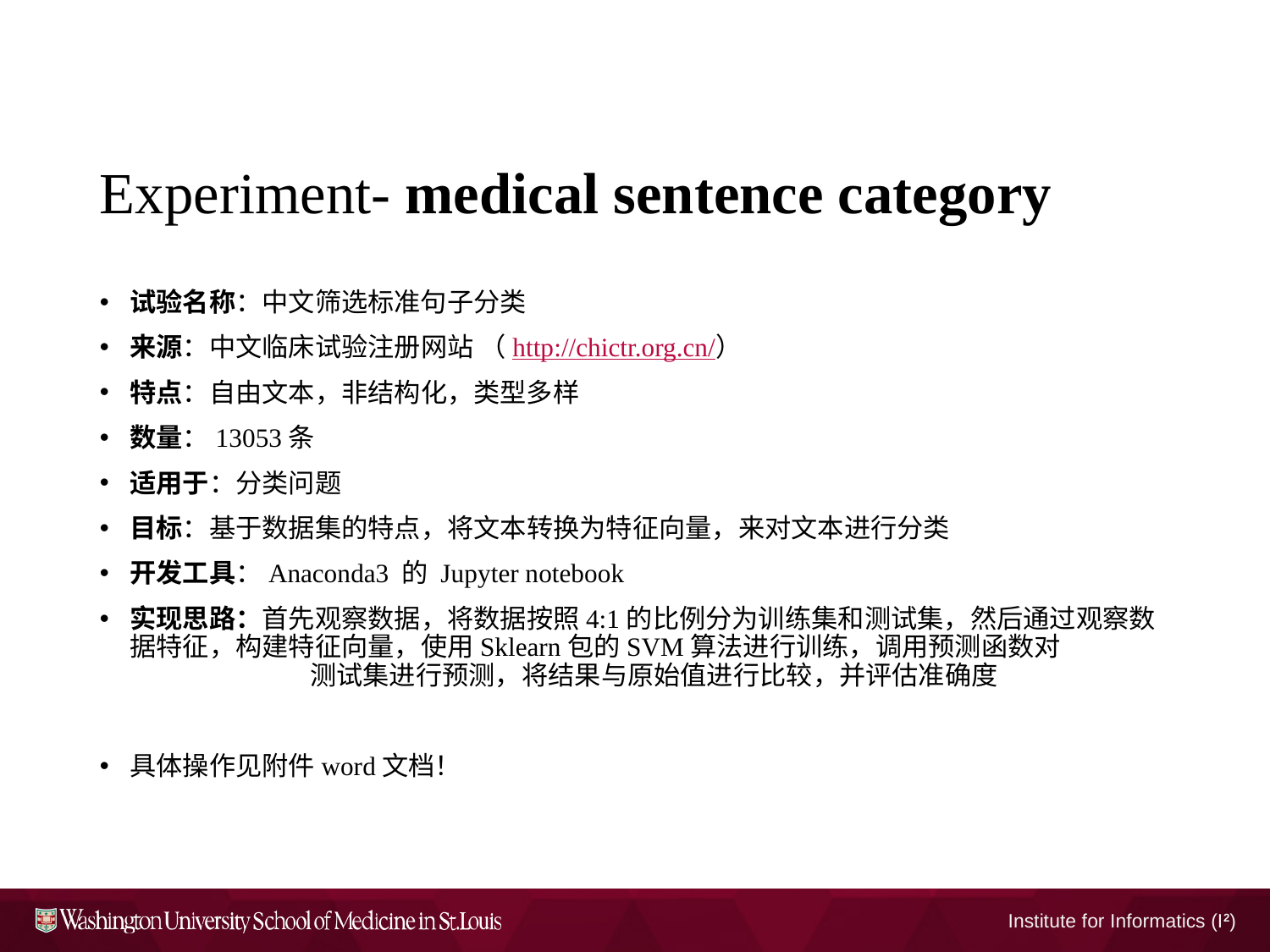

Experiment- medical sentence category
试验名称：中文筛选标准句子分类
来源：中文临床试验注册网站 （http://chictr.org.cn/）
特点：自由文本，非结构化，类型多样
数量：13053条
适用于：分类问题
目标：基于数据集的特点，将文本转换为特征向量，来对文本进行分类
开发工具：Anaconda3 的 Jupyter notebook
实现思路：首先观察数据，将数据按照4:1的比例分为训练集和测试集，然后通过观察数据特征，构建特征向量，使用Sklearn包的SVM算法进行训练，调用预测函数对		         测试集进行预测，将结果与原始值进行比较，并评估准确度

具体操作见附件word文档！